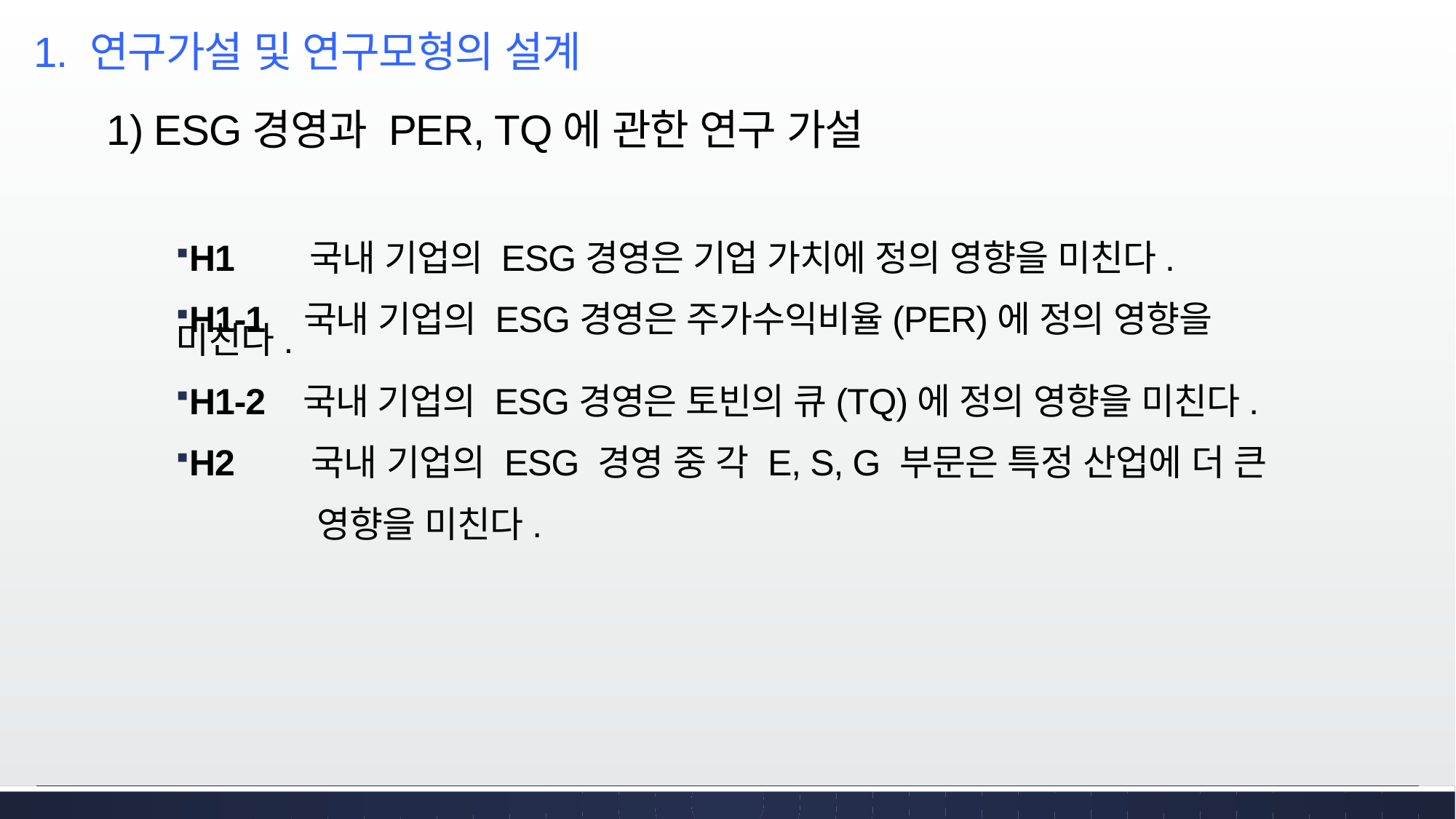

# 1. 연구가설 및 연구모형의 설계
1) ESG경영과 PER, TQ에 관한 연구 가설

H1       국내 기업의 ESG경영은 기업 가치에 정의 영향을 미친다.

H1-1   국내 기업의 ESG경영은 주가수익비율(PER)에 정의 영향을 미친다.

H1-2   국내 기업의 ESG경영은 토빈의 큐(TQ)에 정의 영향을 미친다.

H2       국내 기업의 ESG 경영 중 각 E, S, G 부문은 특정 산업에 더 큰

              영향을 미친다.